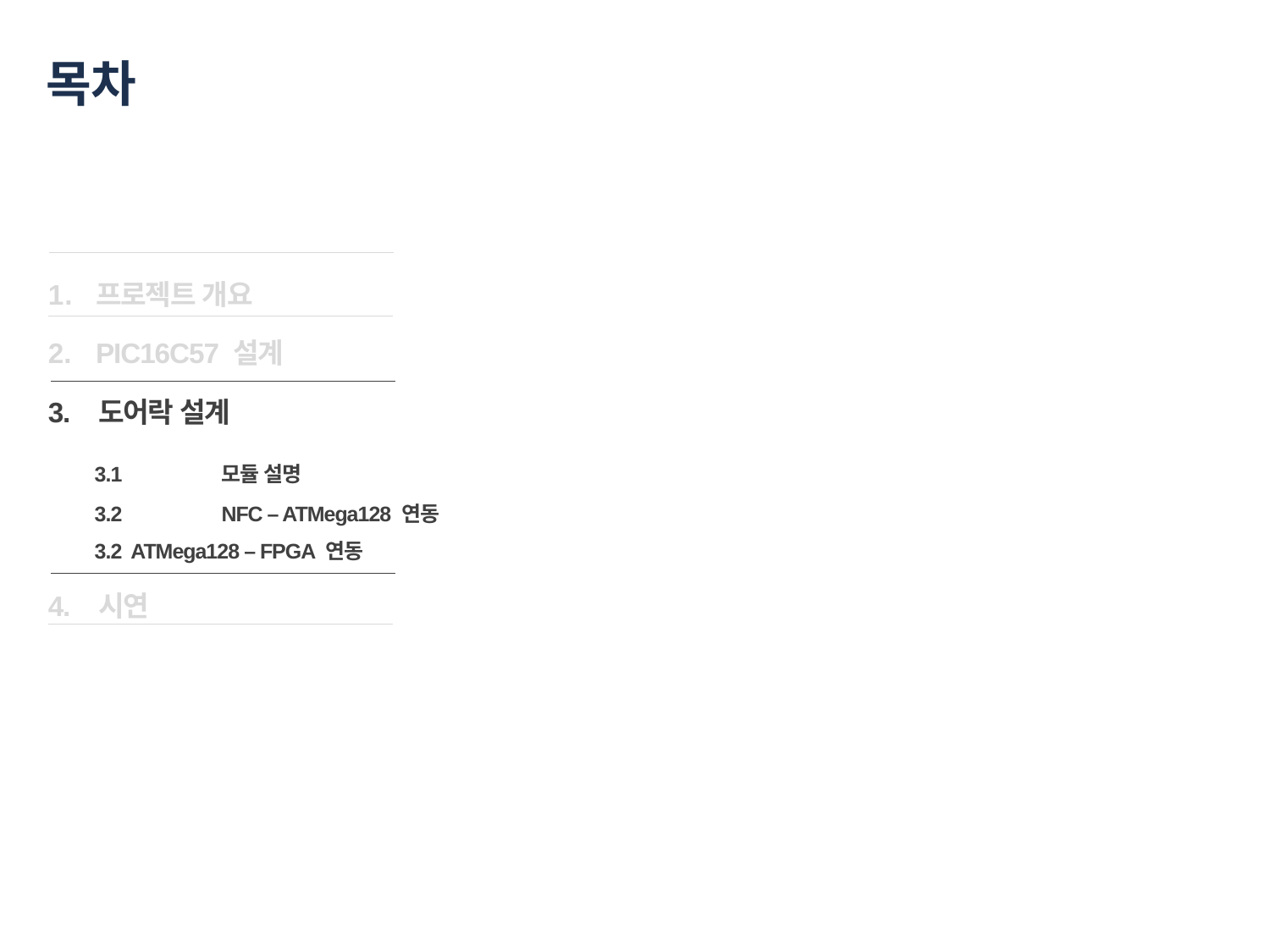

# 목차
프로젝트 개요
PIC16C57 설계
3.   도어락 설계
	3.1	모듈 설명
	3.2	NFC – ATMega128 연동
	3.2  ATMega128 – FPGA 연동
4.   시연